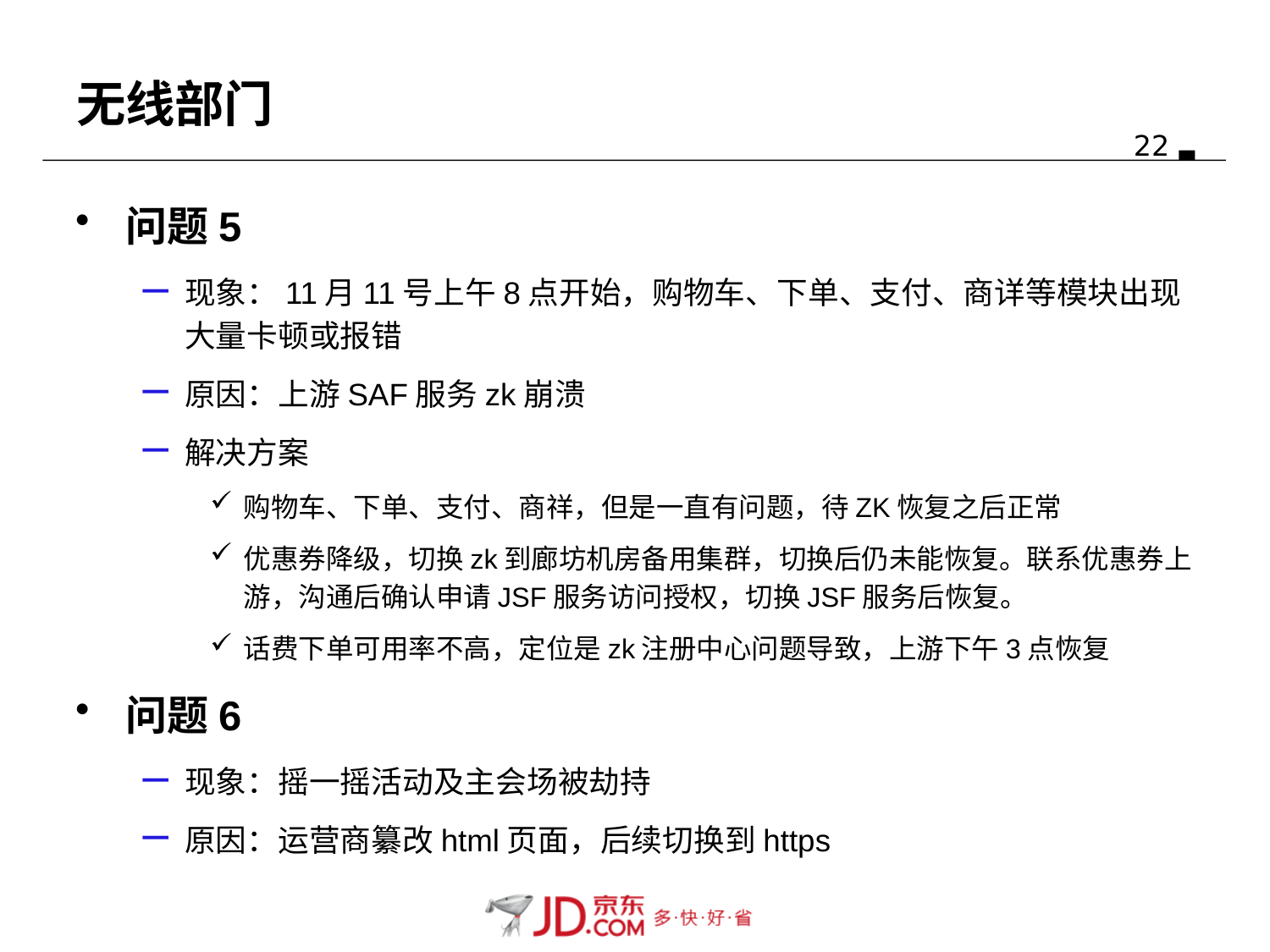

# 无线部门
问题5
现象：11月11号上午8点开始，购物车、下单、支付、商详等模块出现大量卡顿或报错
原因：上游SAF服务zk崩溃
解决方案
购物车、下单、支付、商祥，但是一直有问题，待ZK恢复之后正常
优惠券降级，切换zk到廊坊机房备用集群，切换后仍未能恢复。联系优惠券上游，沟通后确认申请JSF服务访问授权，切换JSF服务后恢复。
话费下单可用率不高，定位是zk注册中心问题导致，上游下午3点恢复
问题6
现象：摇一摇活动及主会场被劫持
原因：运营商纂改html页面，后续切换到https